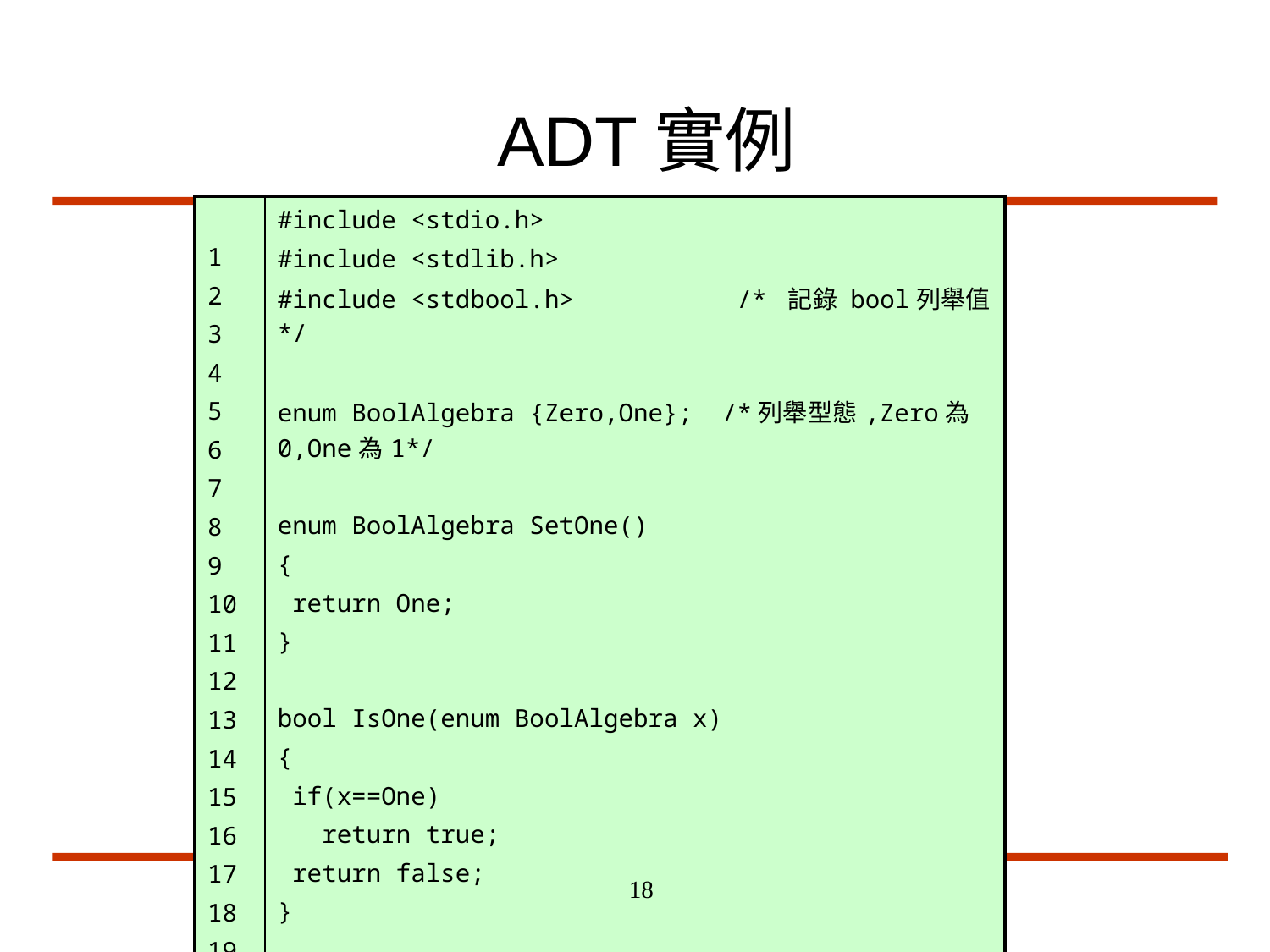

# ADT實例
| 1 2 3 4 5 6 7 8 9 10 11 12 13 14 15 16 17 18 19 | #include <stdio.h> #include <stdlib.h> #include <stdbool.h> /\* 記錄 bool列舉值 \*/ enum BoolAlgebra {Zero,One}; /\*列舉型態,Zero為0,One為1\*/ enum BoolAlgebra SetOne() { return One; } bool IsOne(enum BoolAlgebra x) { if(x==One) return true; return false; } |
| --- | --- |
18